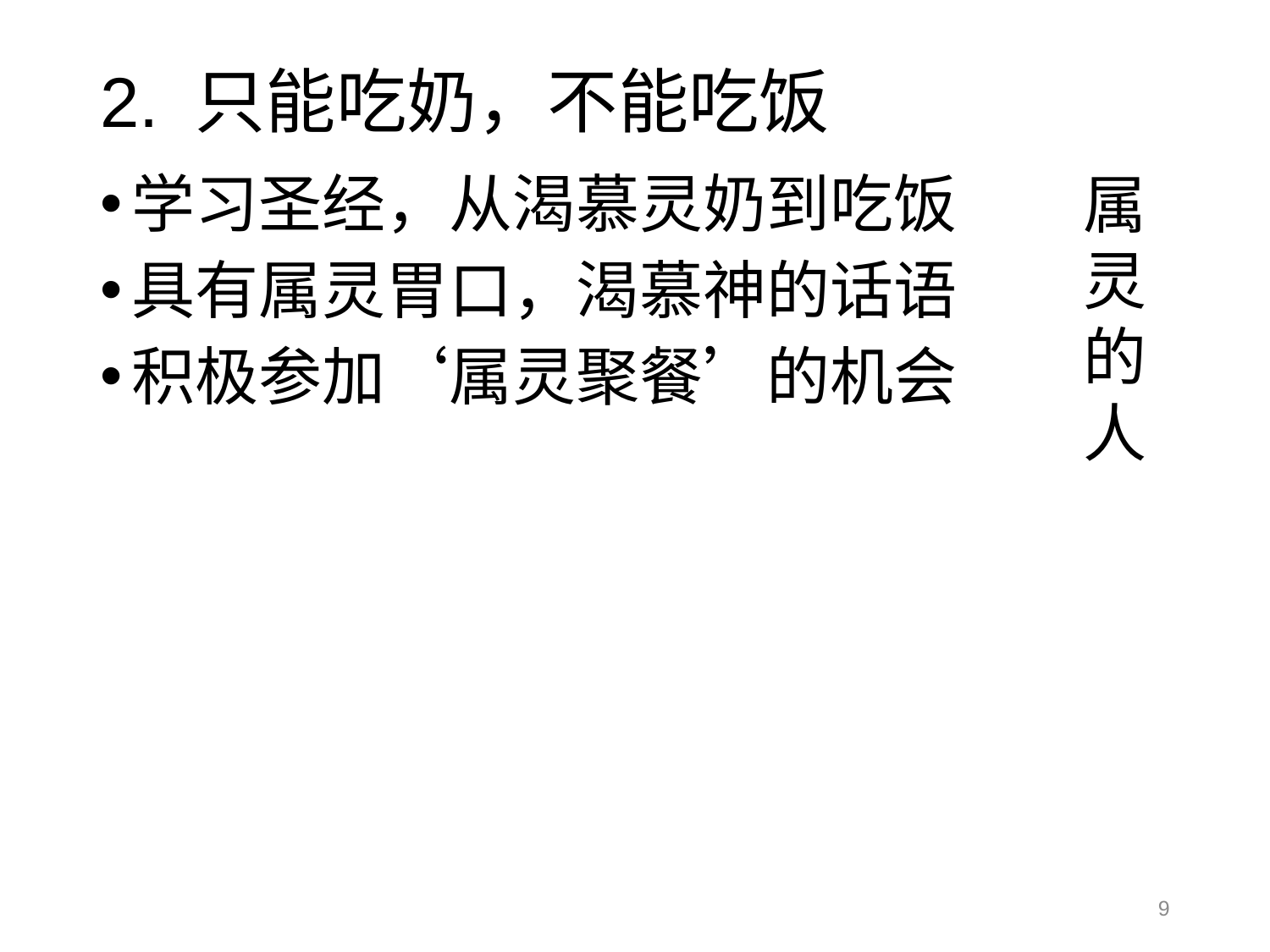

# 2. 只能吃奶，不能吃饭
属灵的人
学习圣经，从渴慕灵奶到吃饭
具有属灵胃口，渴慕神的话语
积极参加‘属灵聚餐’的机会
9